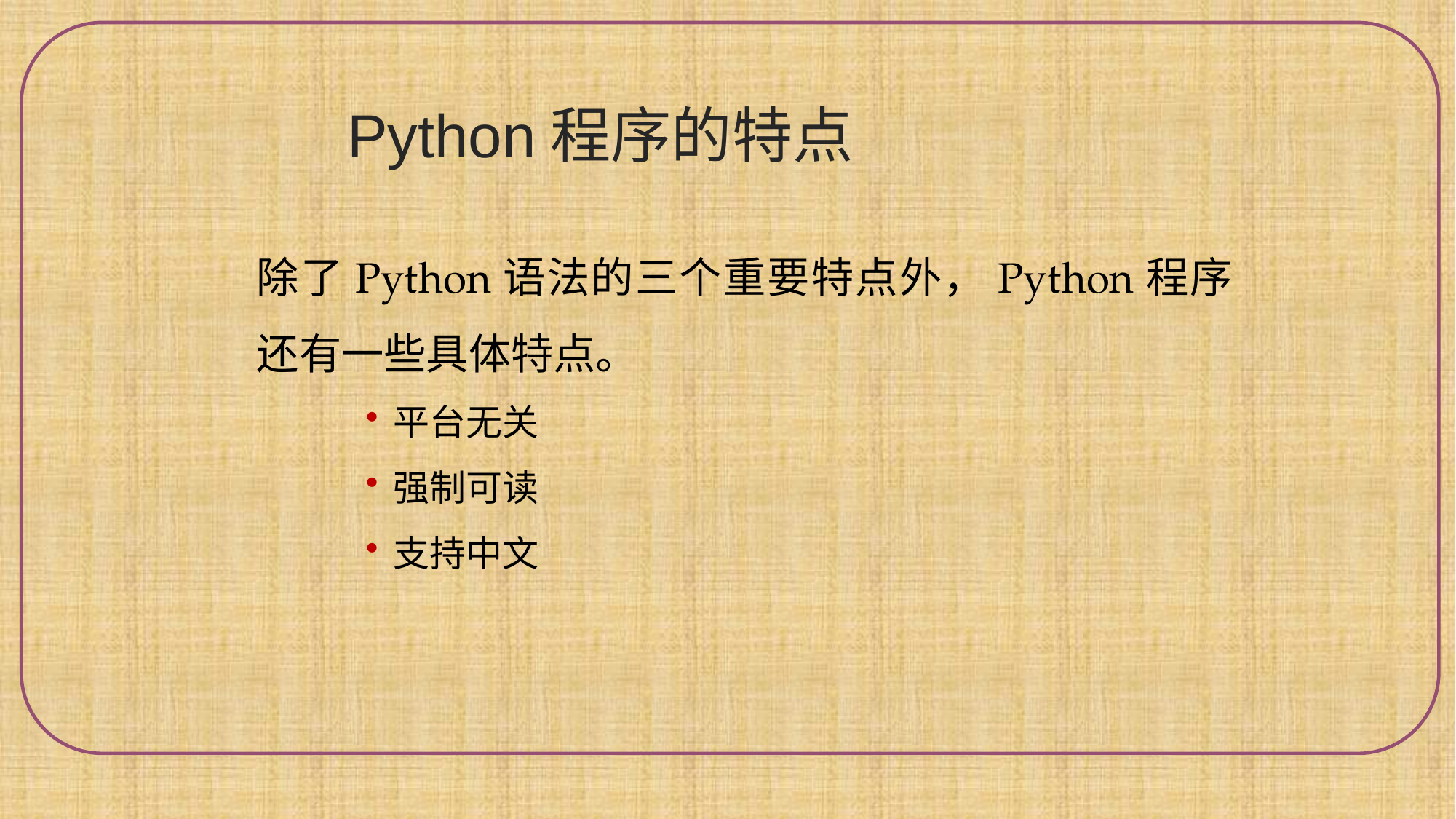

Python程序的特点
除了Python语法的三个重要特点外，Python程序还有一些具体特点。
平台无关
强制可读
支持中文